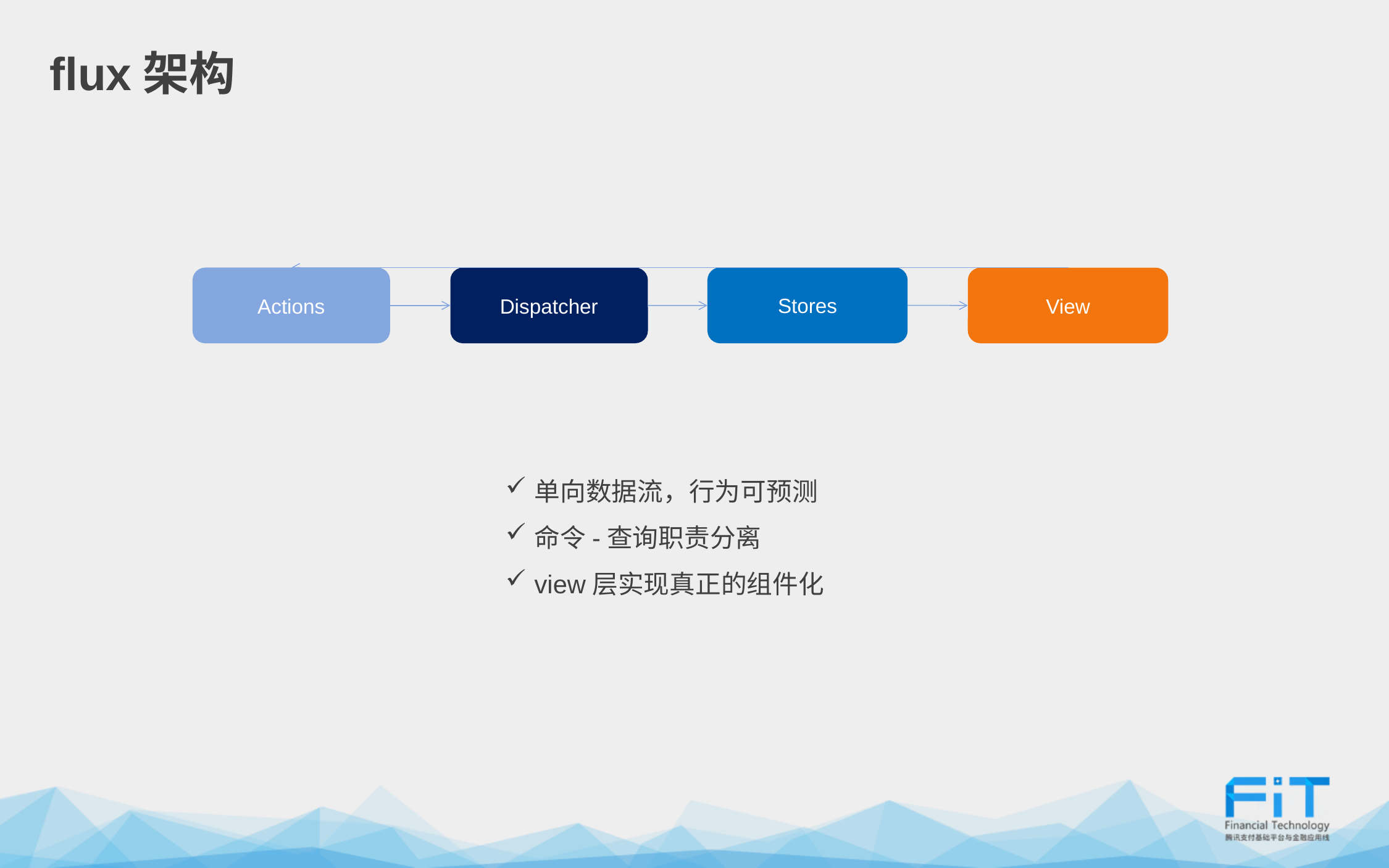

# flux架构
Stores
Actions
Dispatcher
View
单向数据流，行为可预测
命令-查询职责分离
view层实现真正的组件化